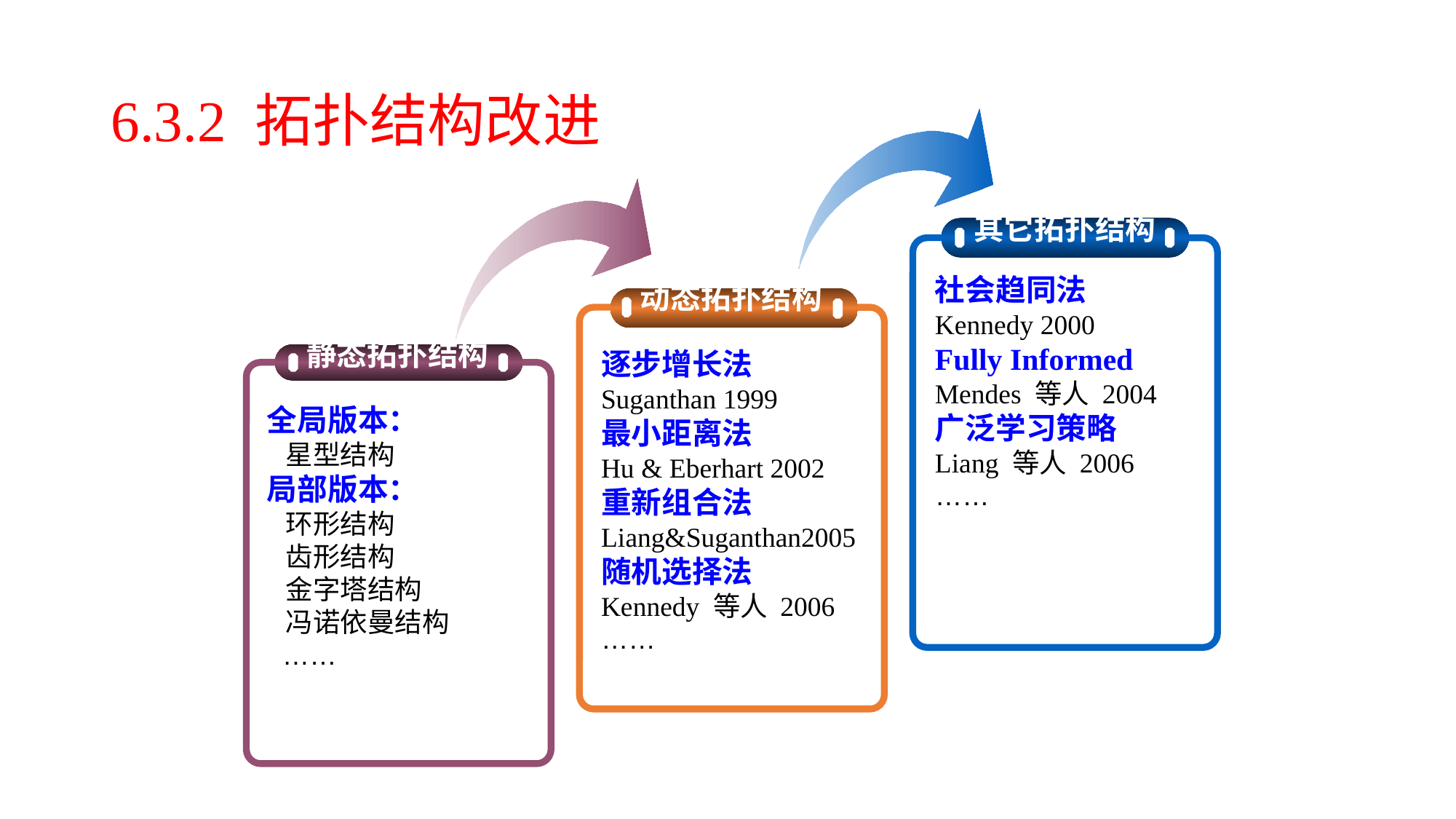

# 6.3.2 拓扑结构改进

其它拓扑结构

社会趋同法
Kennedy 2000
Fully Informed
Mendes 等人 2004
广泛学习策略
Liang 等人 2006
……
动态拓扑结构

逐步增长法
Suganthan 1999
最小距离法
Hu & Eberhart 2002
重新组合法
Liang&Suganthan2005
随机选择法
Kennedy 等人 2006
……
静态拓扑结构

全局版本：
  星型结构
局部版本：
  环形结构
  齿形结构
  金字塔结构
  冯诺依曼结构
  ……